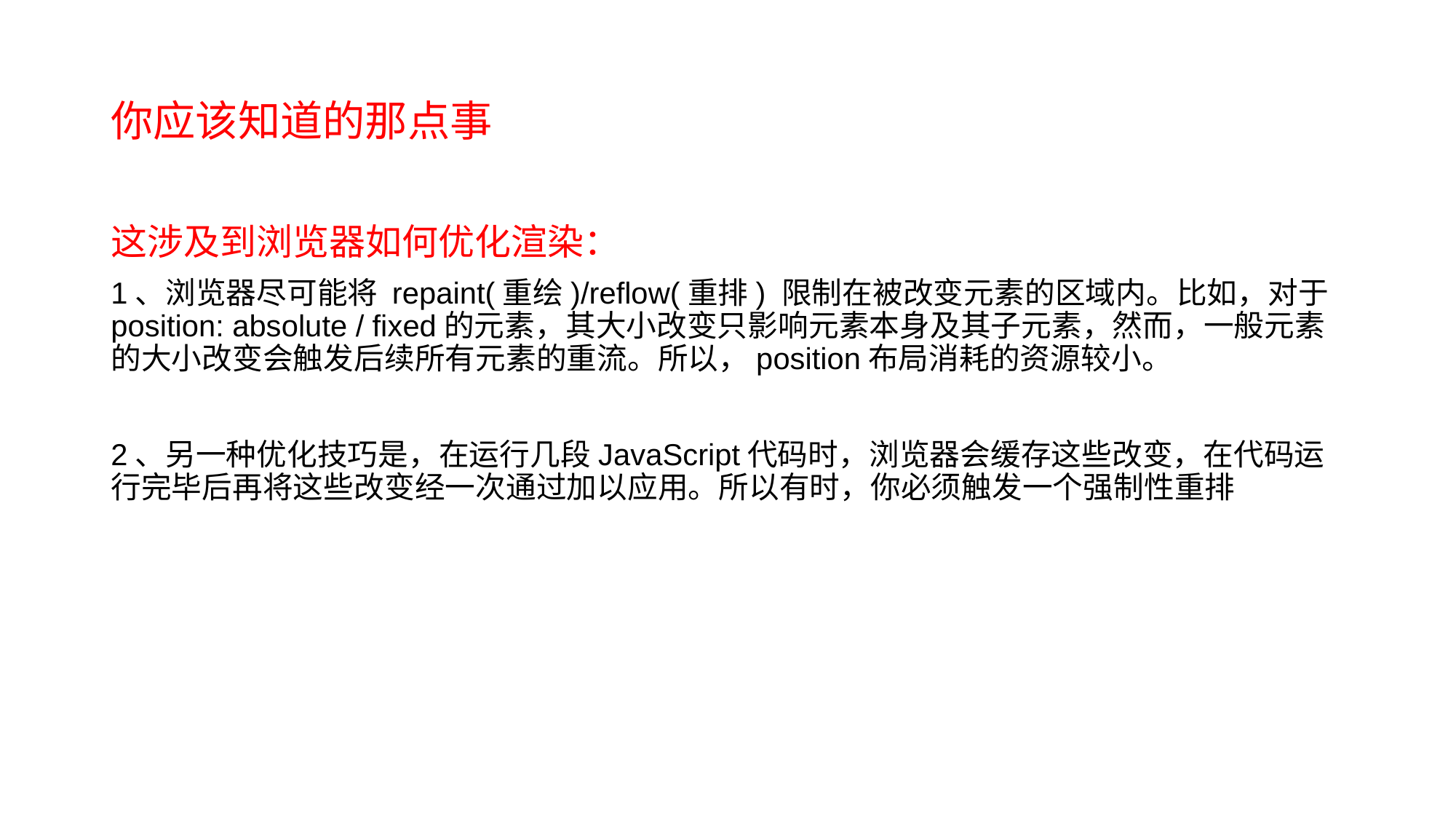

# 你应该知道的那点事
这涉及到浏览器如何优化渲染：
1、浏览器尽可能将 repaint(重绘)/reflow(重排) 限制在被改变元素的区域内。比如，对于position: absolute / fixed的元素，其大小改变只影响元素本身及其子元素，然而，一般元素的大小改变会触发后续所有元素的重流。所以，position布局消耗的资源较小。

2、另一种优化技巧是，在运行几段JavaScript代码时，浏览器会缓存这些改变，在代码运行完毕后再将这些改变经一次通过加以应用。所以有时，你必须触发一个强制性重排